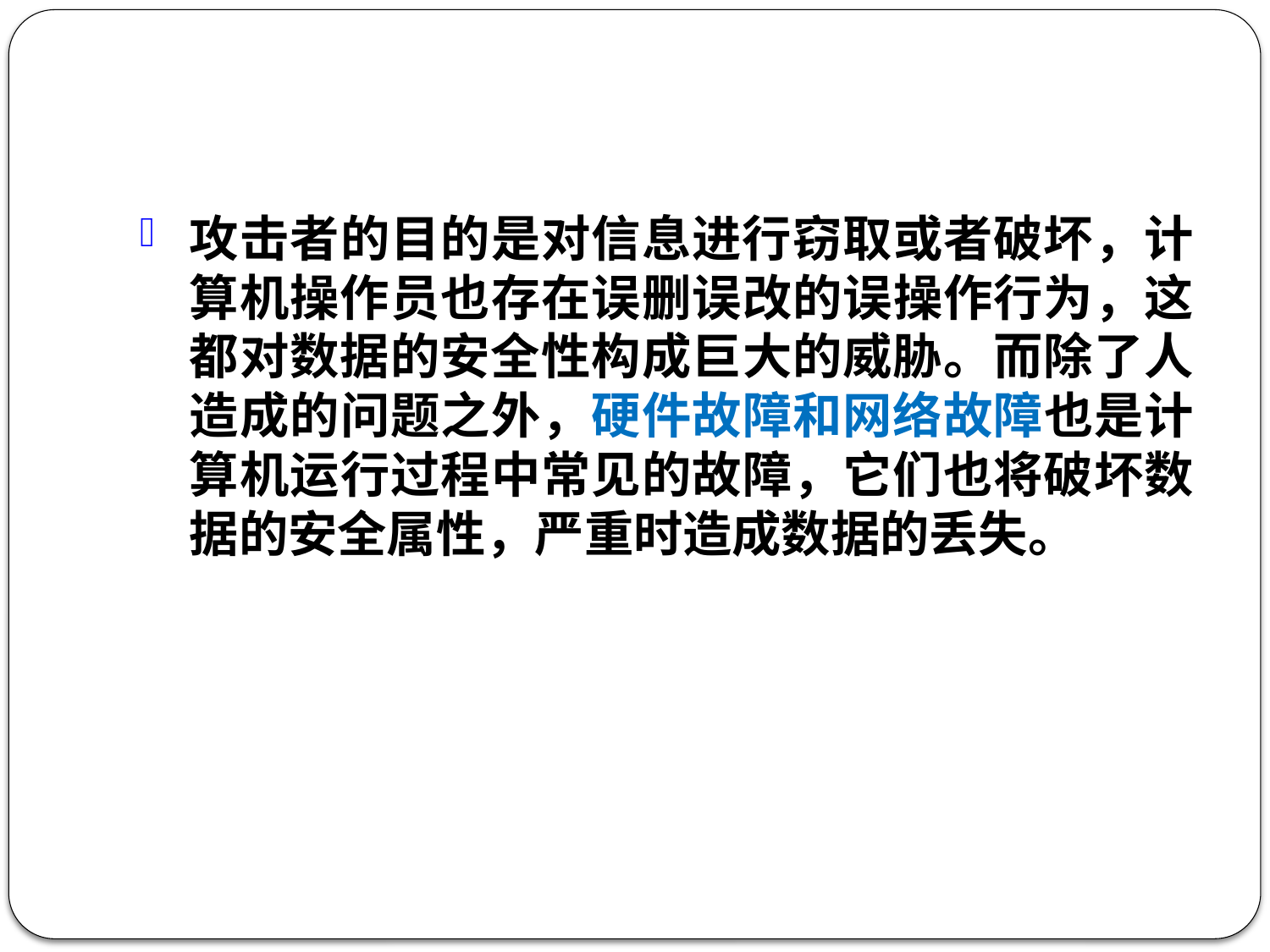

#
攻击者的目的是对信息进行窃取或者破坏，计算机操作员也存在误删误改的误操作行为，这都对数据的安全性构成巨大的威胁。而除了人造成的问题之外，硬件故障和网络故障也是计算机运行过程中常见的故障，它们也将破坏数据的安全属性，严重时造成数据的丢失。